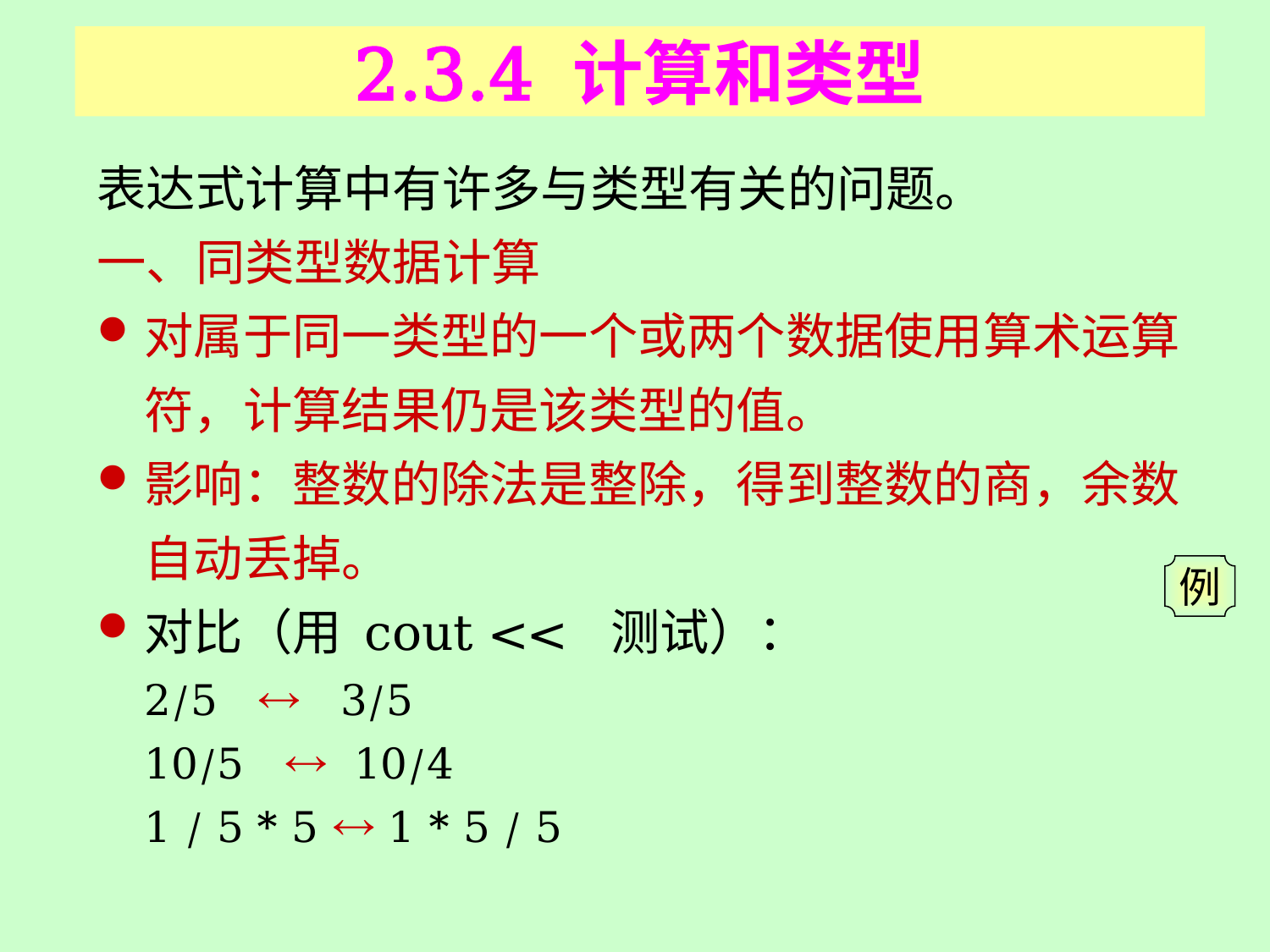

# 2.3.4 计算和类型
表达式计算中有许多与类型有关的问题。
一、同类型数据计算
对属于同一类型的一个或两个数据使用算术运算符，计算结果仍是该类型的值。
影响：整数的除法是整除，得到整数的商，余数自动丢掉。
对比（用 cout <<  测试）：
	2/5   ↔   3/5
	10/5   ↔  10/4
	1 / 5 * 5 ↔ 1 * 5 / 5
例
34